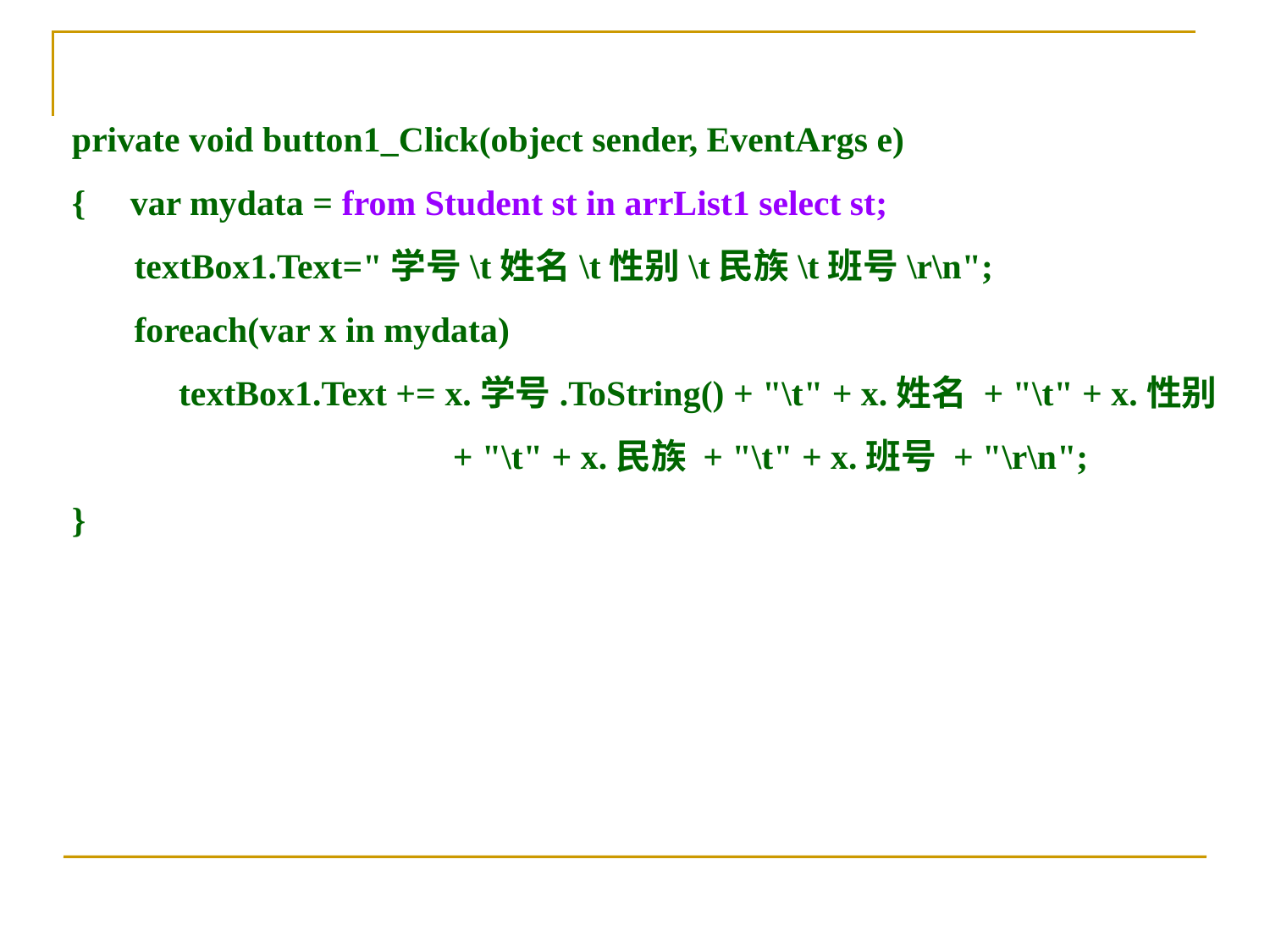

private void button1_Click(object sender, EventArgs e)
{     var mydata = from Student st in arrList1 select st;
       textBox1.Text="学号\t姓名\t性别\t民族\t班号\r\n";
       foreach(var x in mydata)
            textBox1.Text += x.学号.ToString() + "\t" + x.姓名 + "\t" + x.性别
			+ "\t" + x.民族 + "\t" + x.班号 + "\r\n";
}